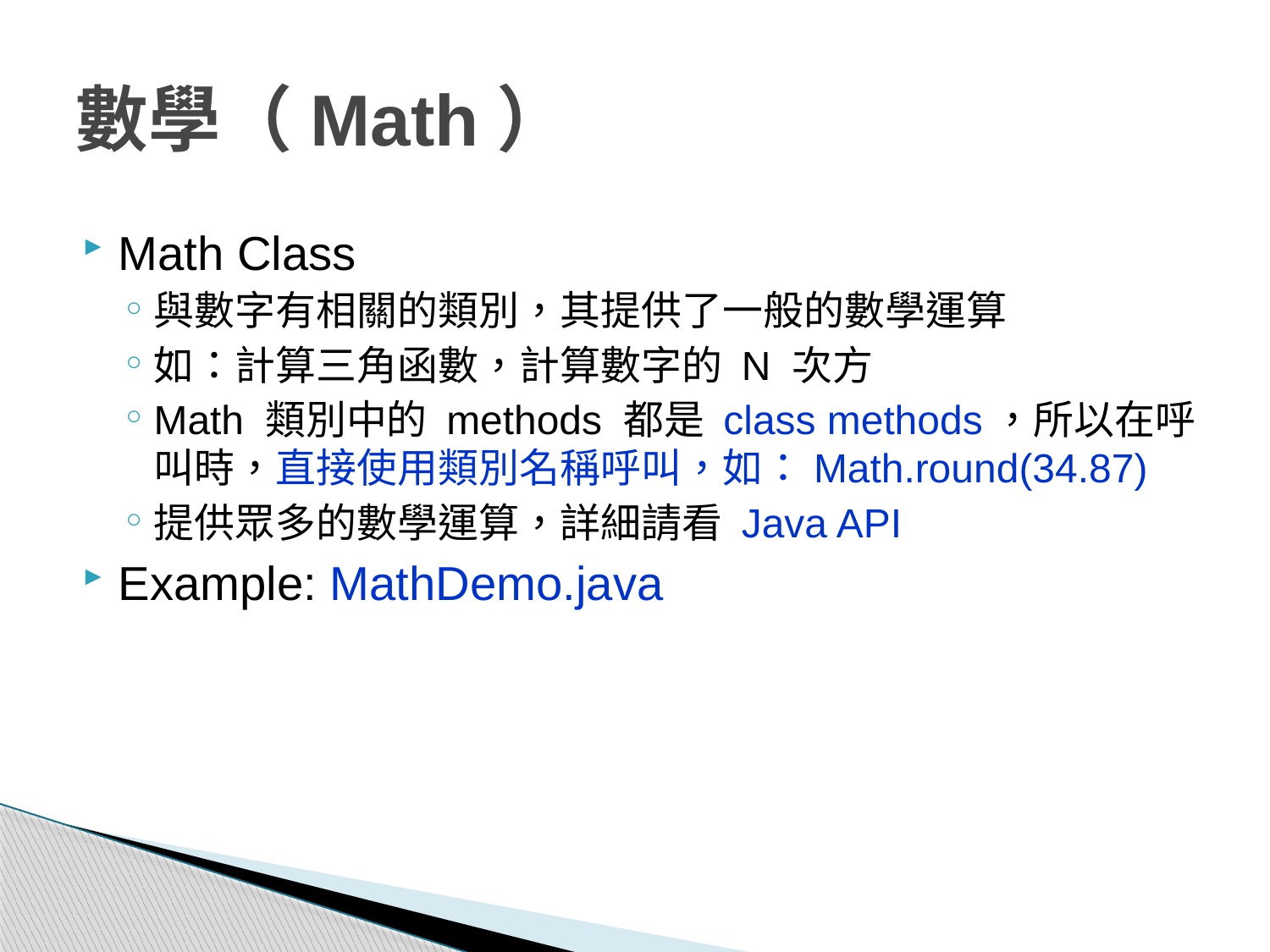

# 數學（Math）
Math Class
與數字有相關的類別，其提供了一般的數學運算
如：計算三角函數，計算數字的 N 次方
Math 類別中的 methods 都是 class methods，所以在呼叫時，直接使用類別名稱呼叫，如：Math.round(34.87)
提供眾多的數學運算，詳細請看 Java API
Example: MathDemo.java